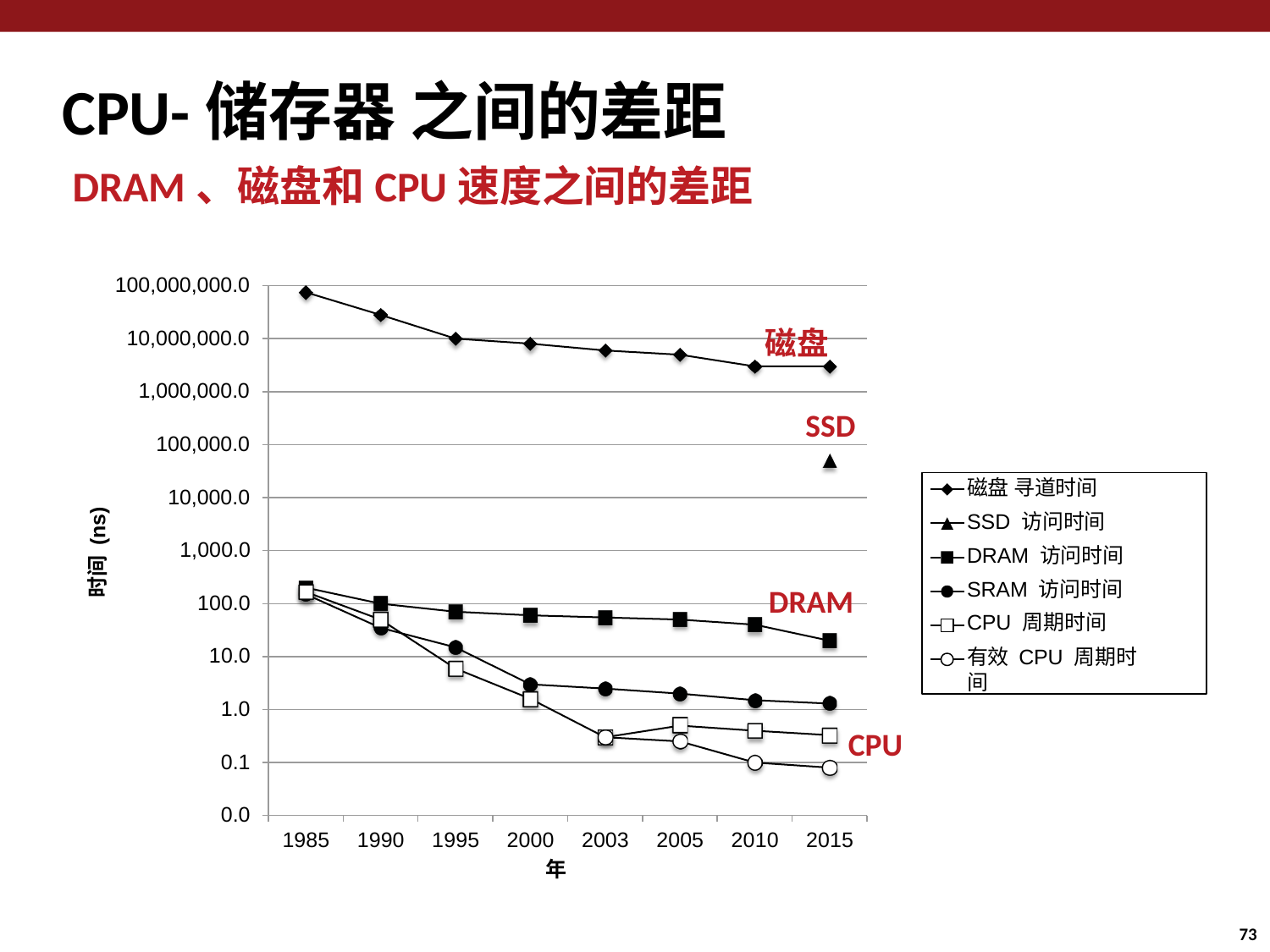

# CPU-储存器 之间的差距

DRAM、磁盘和CPU速度之间的差距
100,000,000.0

磁盘
10,000,000.0

1,000,000.0

SSD
100,000.0

磁盘 寻道时间
SSD 访问时间
DRAM 访问时间  SRAM 访问时间  CPU 周期时间
有效 CPU 周期时间
10,000.0

时间 (ns)

1,000.0

DRAM

100.0

10.0

1.0

CPU

0.1

0.0

1985
1990
1995
2000
2003
2005
2010
2015
年
73